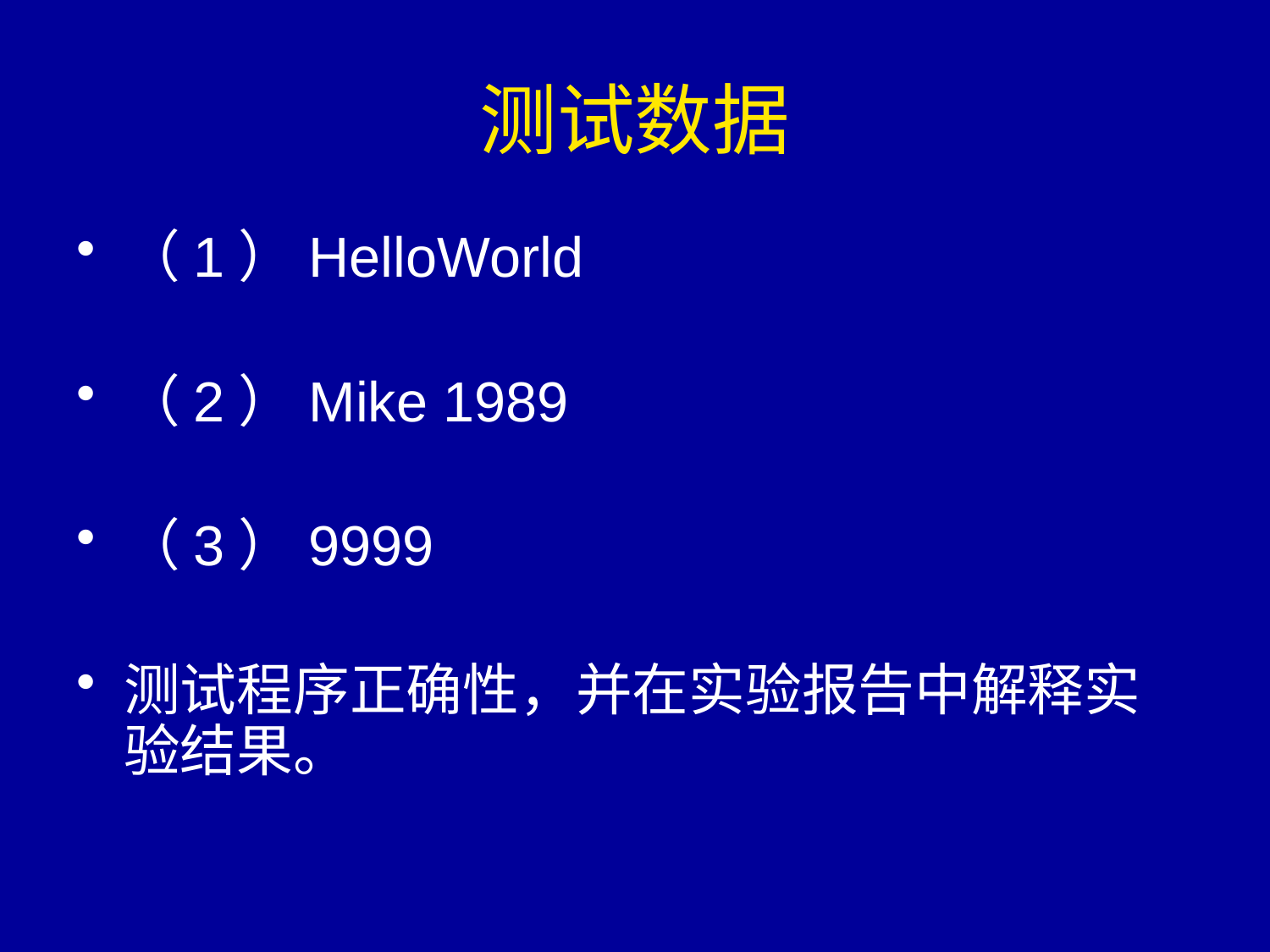

# 测试数据
（1）HelloWorld

（2）Mike 1989

（3）9999

测试程序正确性，并在实验报告中解释实验结果。